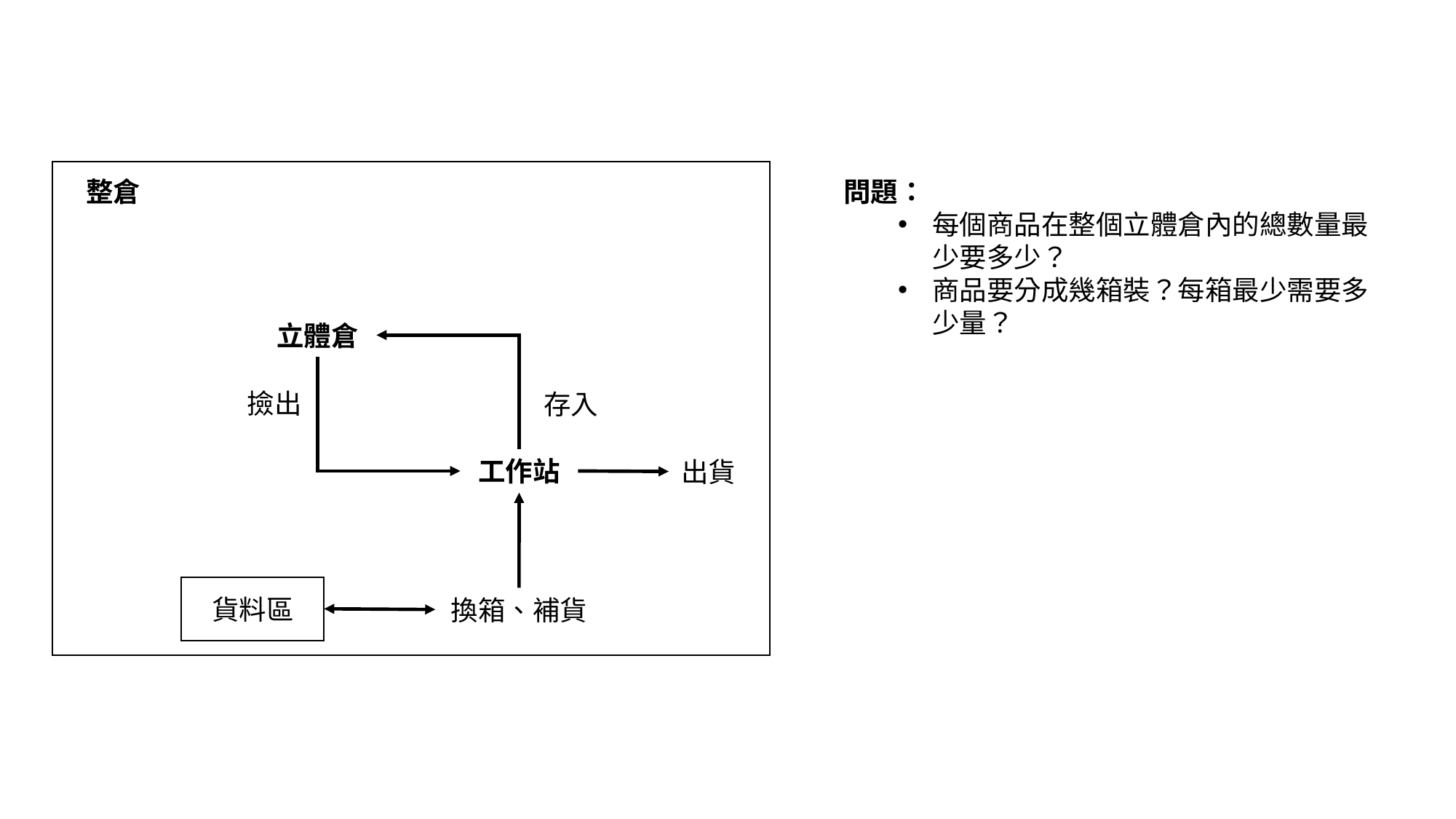

整倉
問題：
每個商品在整個立體倉內的總數量最少要多少？
商品要分成幾箱裝？每箱最少需要多少量？

立體倉
撿出
存入
工作站
出貨
貨料區
換箱、補貨